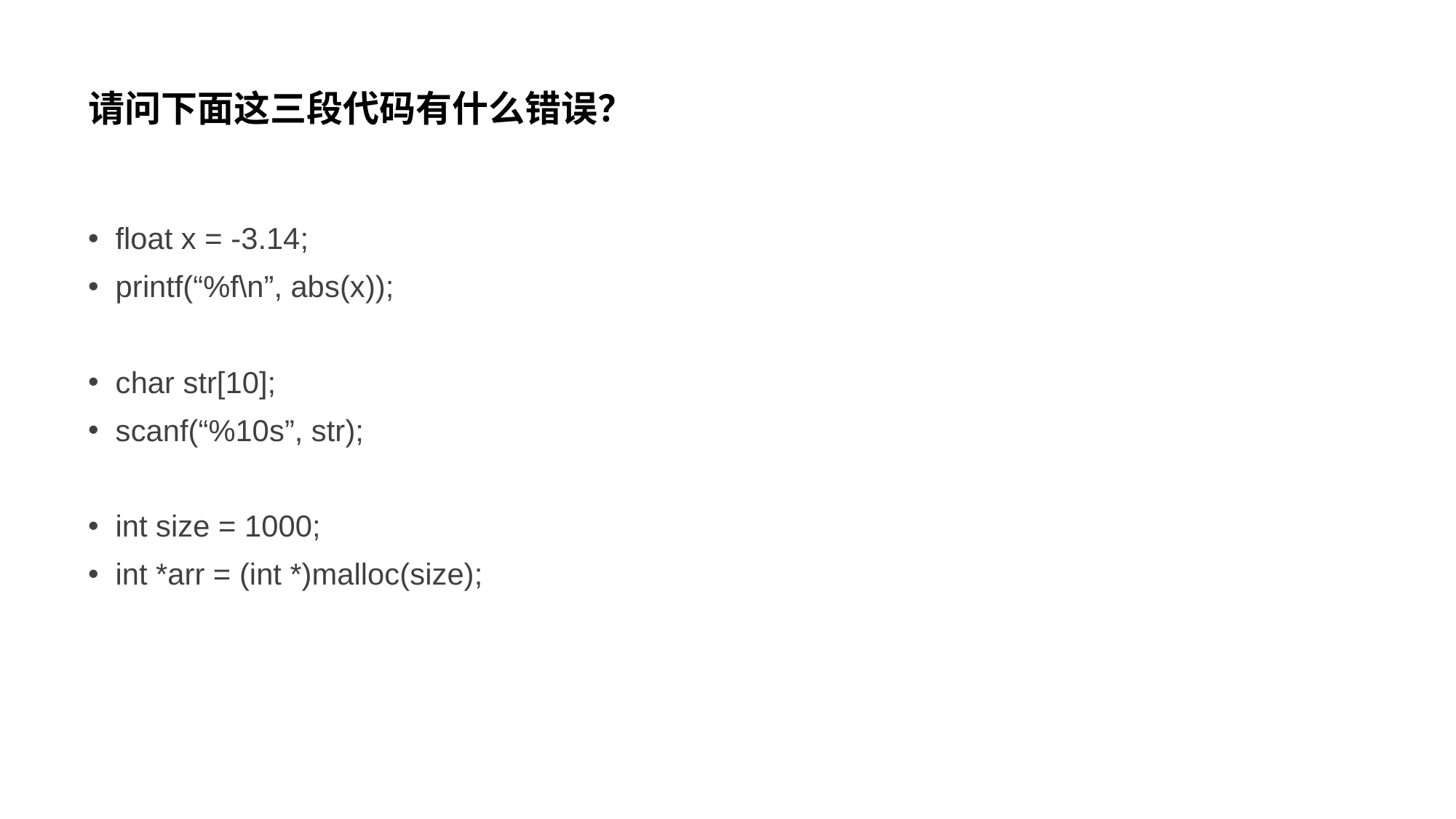

# 请问下面这三段代码有什么错误？
float x = -3.14;
printf(“%f\n”, abs(x));

char str[10];
scanf(“%10s”, str);

int size = 1000;
int *arr = (int *)malloc(size);